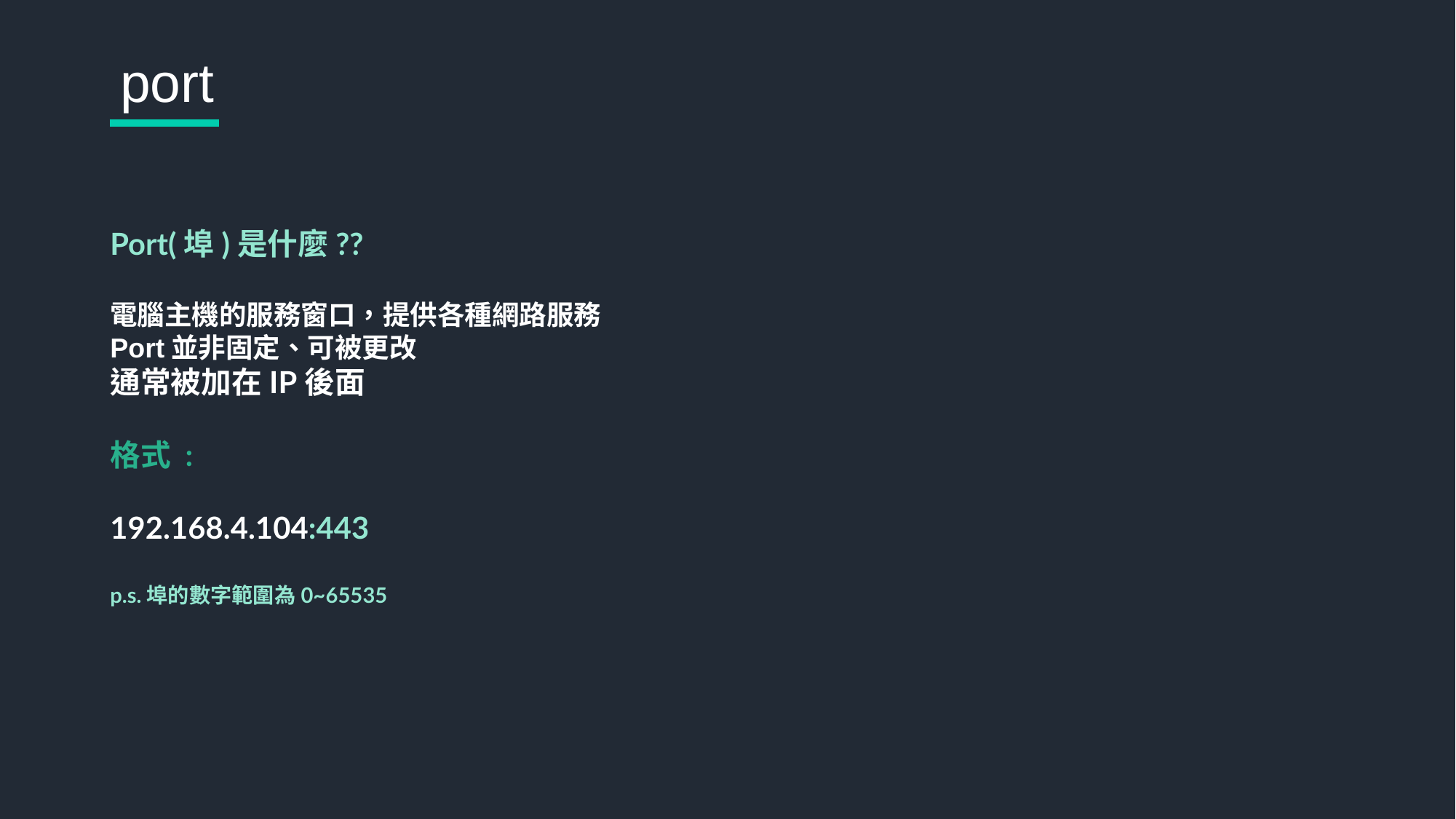

port
Port(埠)是什麼??

電腦主機的服務窗口，提供各種網路服務
Port並非固定、可被更改
通常被加在IP後面

格式 :

192.168.4.104:443

p.s.埠的數字範圍為0~65535